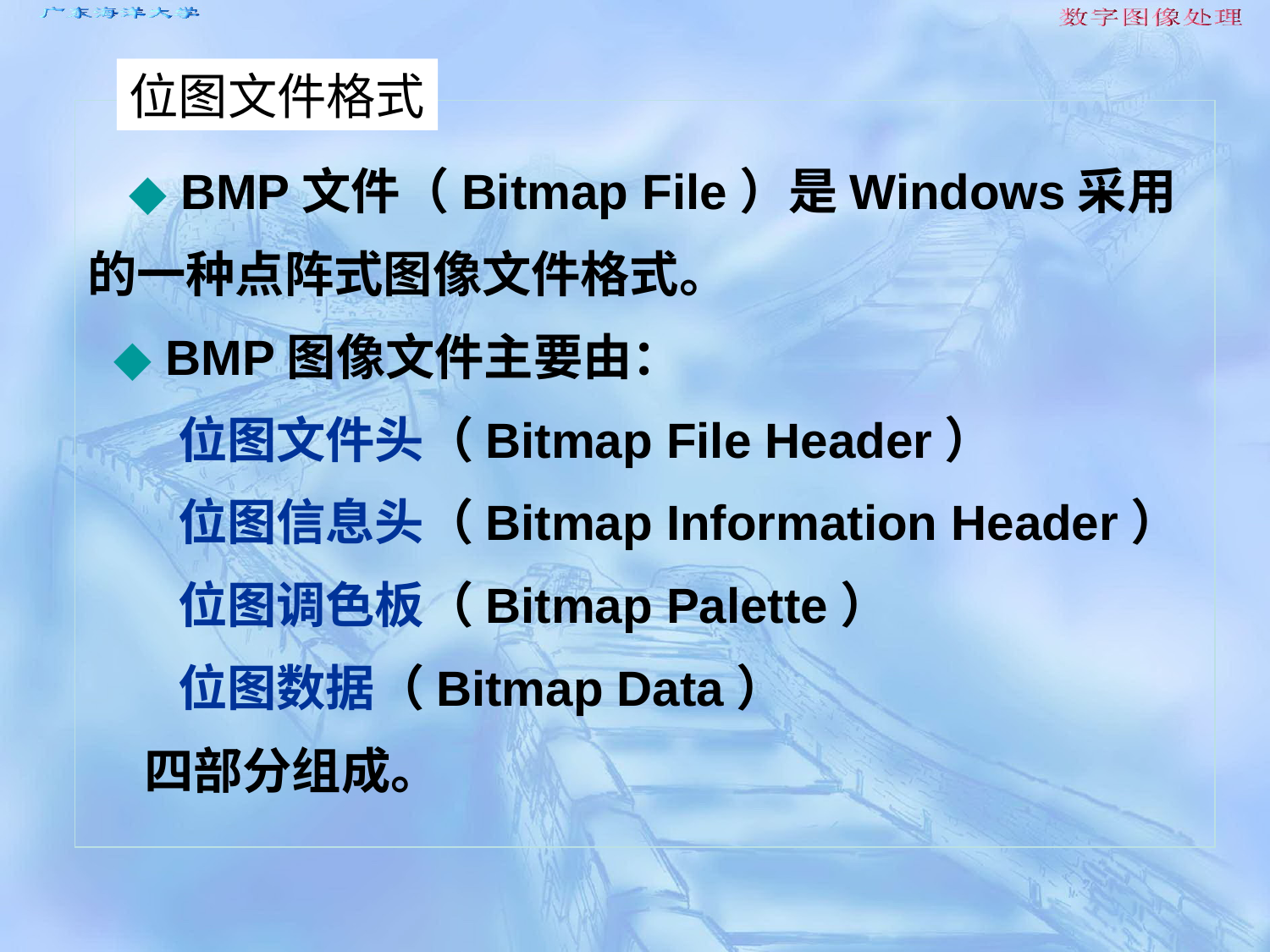

位图文件格式

   ◆ BMP文件（Bitmap File）是Windows采用的一种点阵式图像文件格式。
   ◆ BMP图像文件主要由：
       位图文件头（Bitmap File Header）
       位图信息头（Bitmap Information Header）
       位图调色板（Bitmap Palette）
       位图数据（Bitmap Data）
    四部分组成。